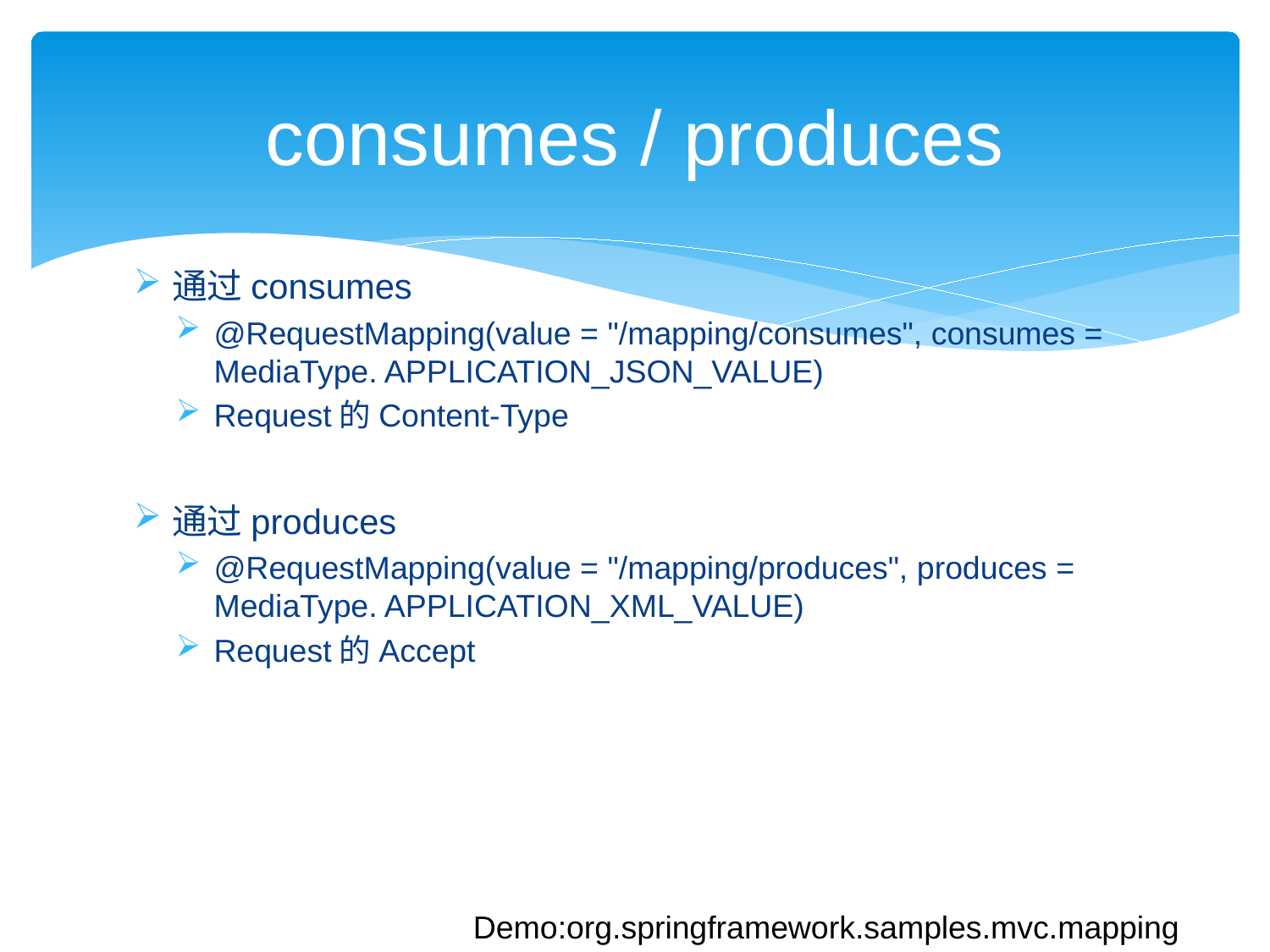

# consumes / produces
通过consumes
@RequestMapping(value = "/mapping/consumes", consumes = MediaType. APPLICATION_JSON_VALUE)
Request的Content-Type

通过produces
@RequestMapping(value = "/mapping/produces", produces = MediaType. APPLICATION_XML_VALUE)
Request的Accept
Demo:org.springframework.samples.mvc.mapping